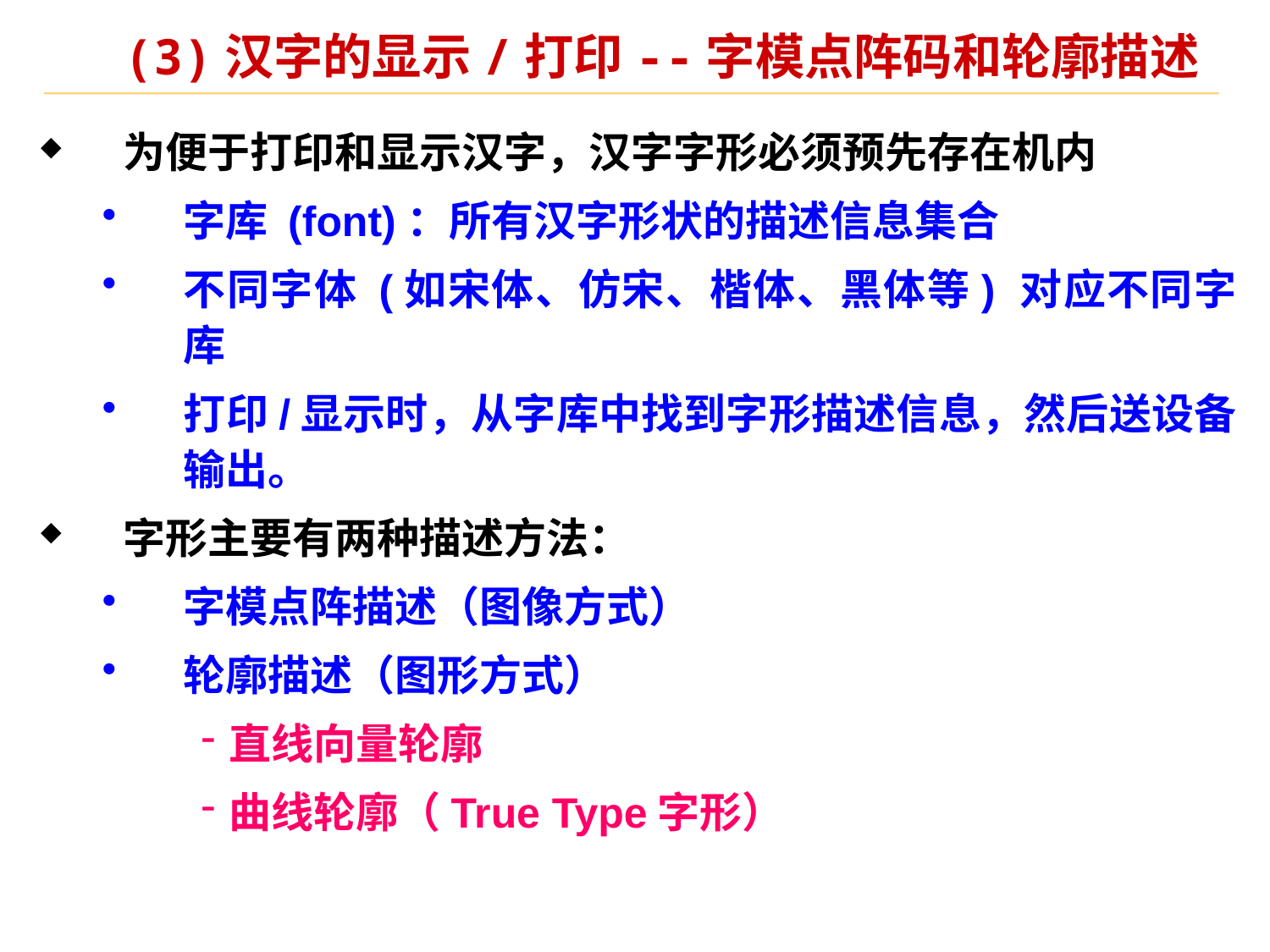

# (3)汉字的显示/打印--字模点阵码和轮廓描述

为便于打印和显示汉字，汉字字形必须预先存在机内
字库 (font)：所有汉字形状的描述信息集合
不同字体 (如宋体、仿宋、楷体、黑体等) 对应不同字库
打印/显示时，从字库中找到字形描述信息，然后送设备输出。
字形主要有两种描述方法：
字模点阵描述（图像方式）
轮廓描述（图形方式）
直线向量轮廓
曲线轮廓（True Type字形）
35